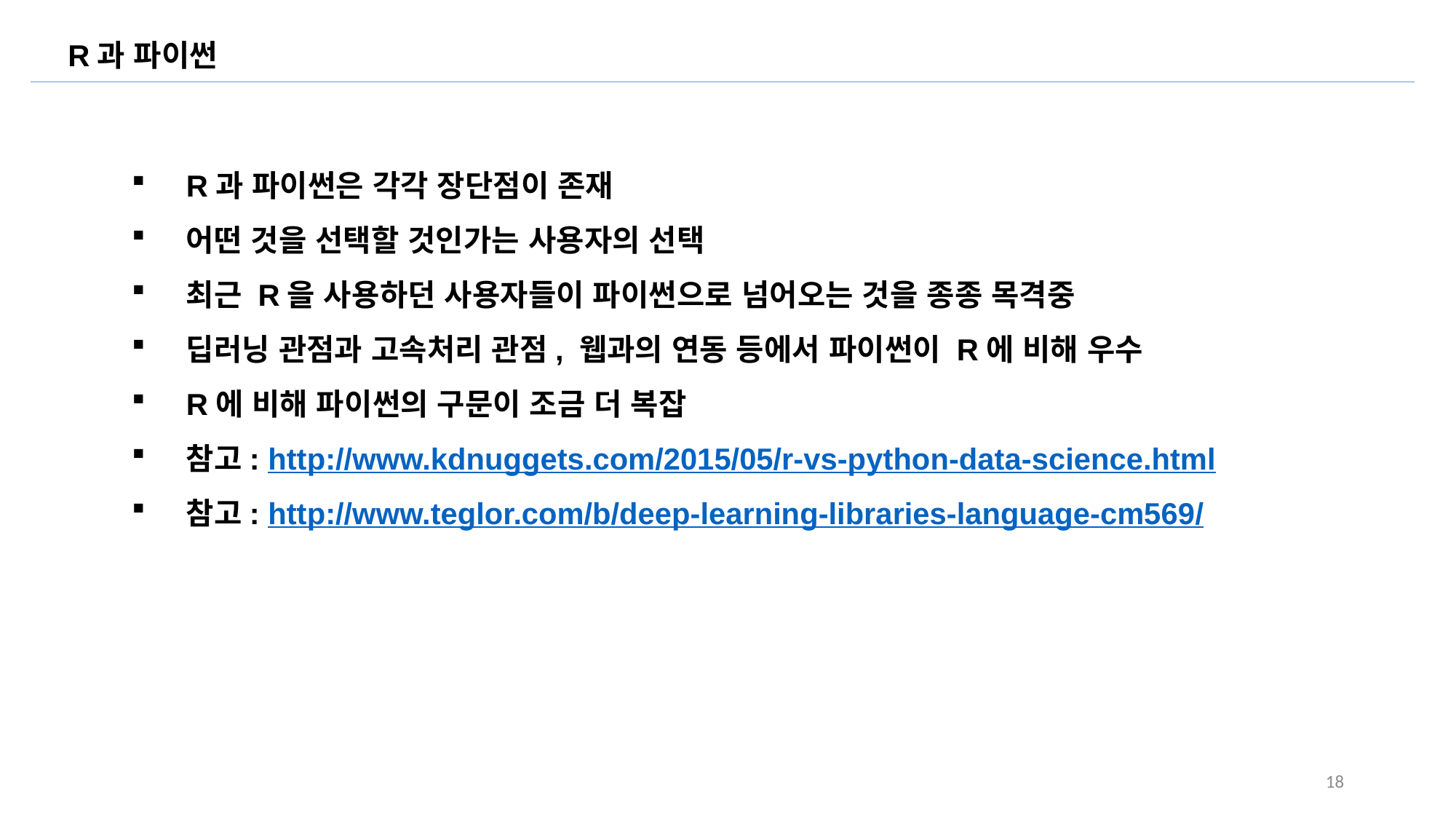

R과 파이썬
R과 파이썬은 각각 장단점이 존재
어떤 것을 선택할 것인가는 사용자의 선택
최근 R을 사용하던 사용자들이 파이썬으로 넘어오는 것을 종종 목격중
딥러닝 관점과 고속처리 관점, 웹과의 연동 등에서 파이썬이 R에 비해 우수
R에 비해 파이썬의 구문이 조금 더 복잡
참고: http://www.kdnuggets.com/2015/05/r-vs-python-data-science.html
참고: http://www.teglor.com/b/deep-learning-libraries-language-cm569/

18